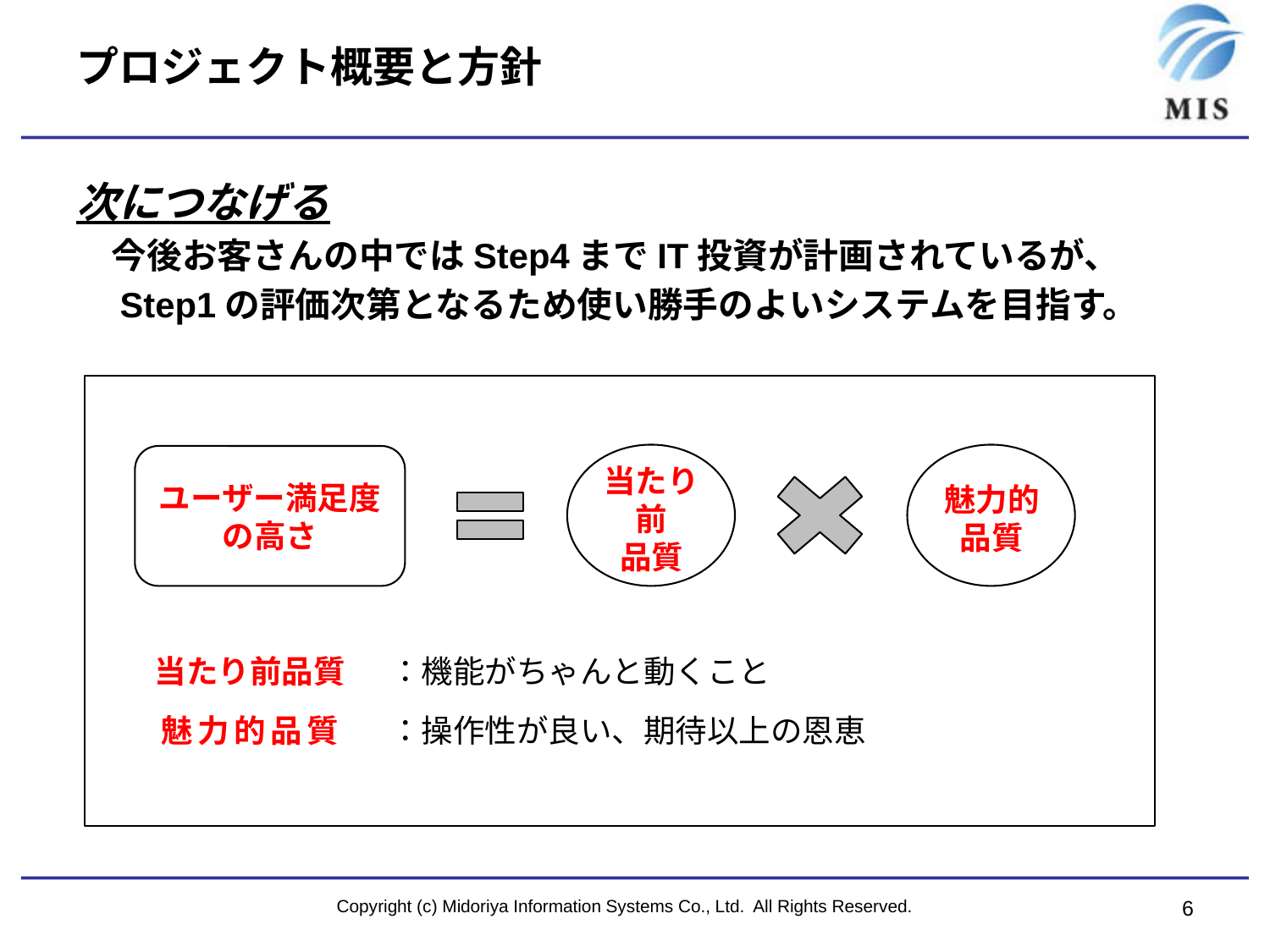

# プロジェクト概要と方針
次につなげる
　今後お客さんの中ではStep4までIT投資が計画されているが、
　Step1の評価次第となるため使い勝手のよいシステムを目指す。

ユーザー満足度の高さ

当たり前
品質
魅力的
品質

当たり前品質
：機能がちゃんと動くこと
：操作性が良い、期待以上の恩恵
魅力的品質
Copyright (c) Midoriya Information Systems Co., Ltd.  All Rights Reserved.
6